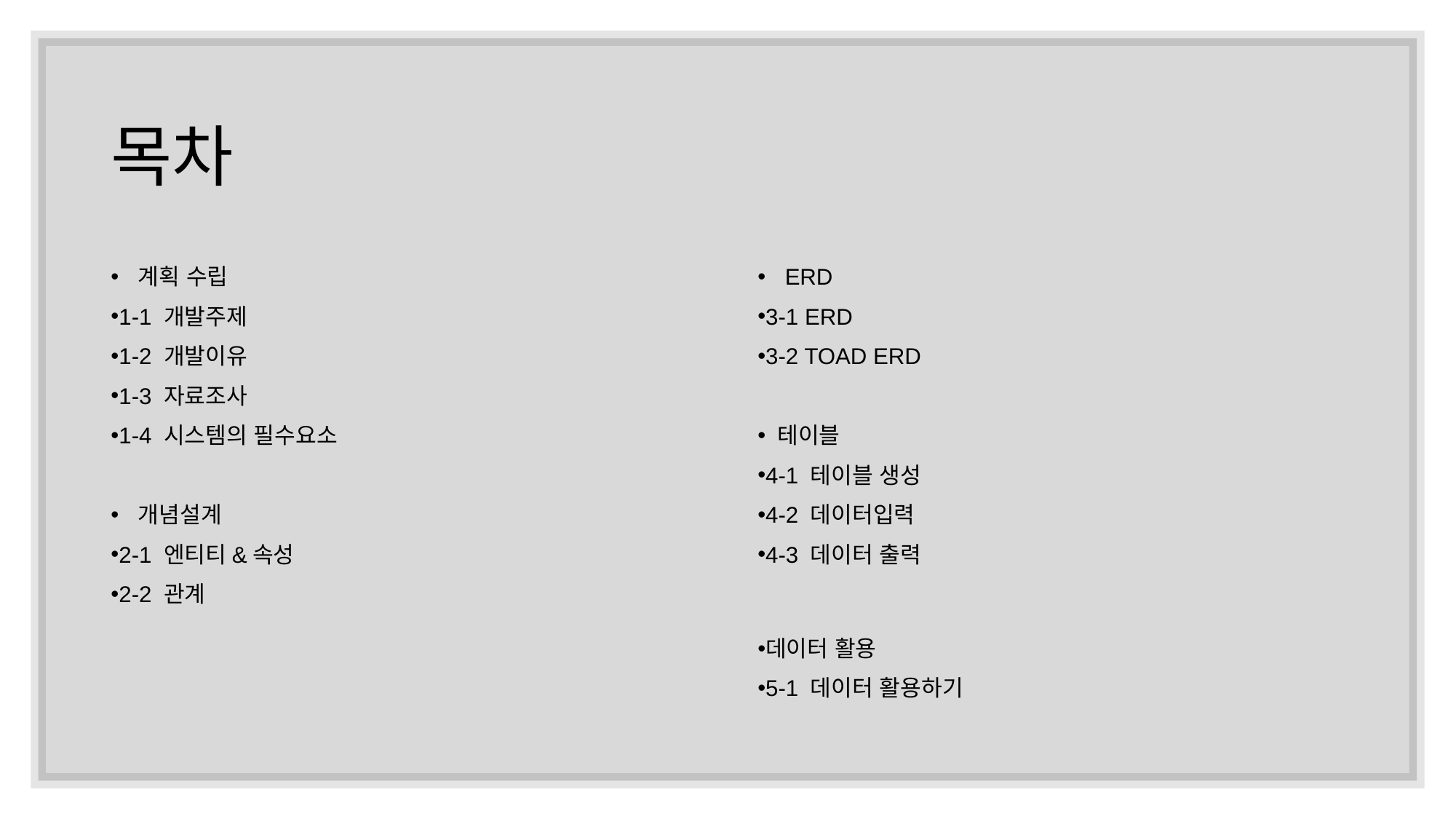

# 목차
계획 수립
1-1 개발주제
1-2 개발이유
1-3 자료조사
1-4 시스템의 필수요소

개념설계
2-1 엔티티&속성
2-2 관계
ERD
3-1 ERD
3-2 TOAD ERD

 테이블
4-1 테이블 생성
4-2 데이터입력
4-3 데이터 출력

데이터 활용
5-1 데이터 활용하기